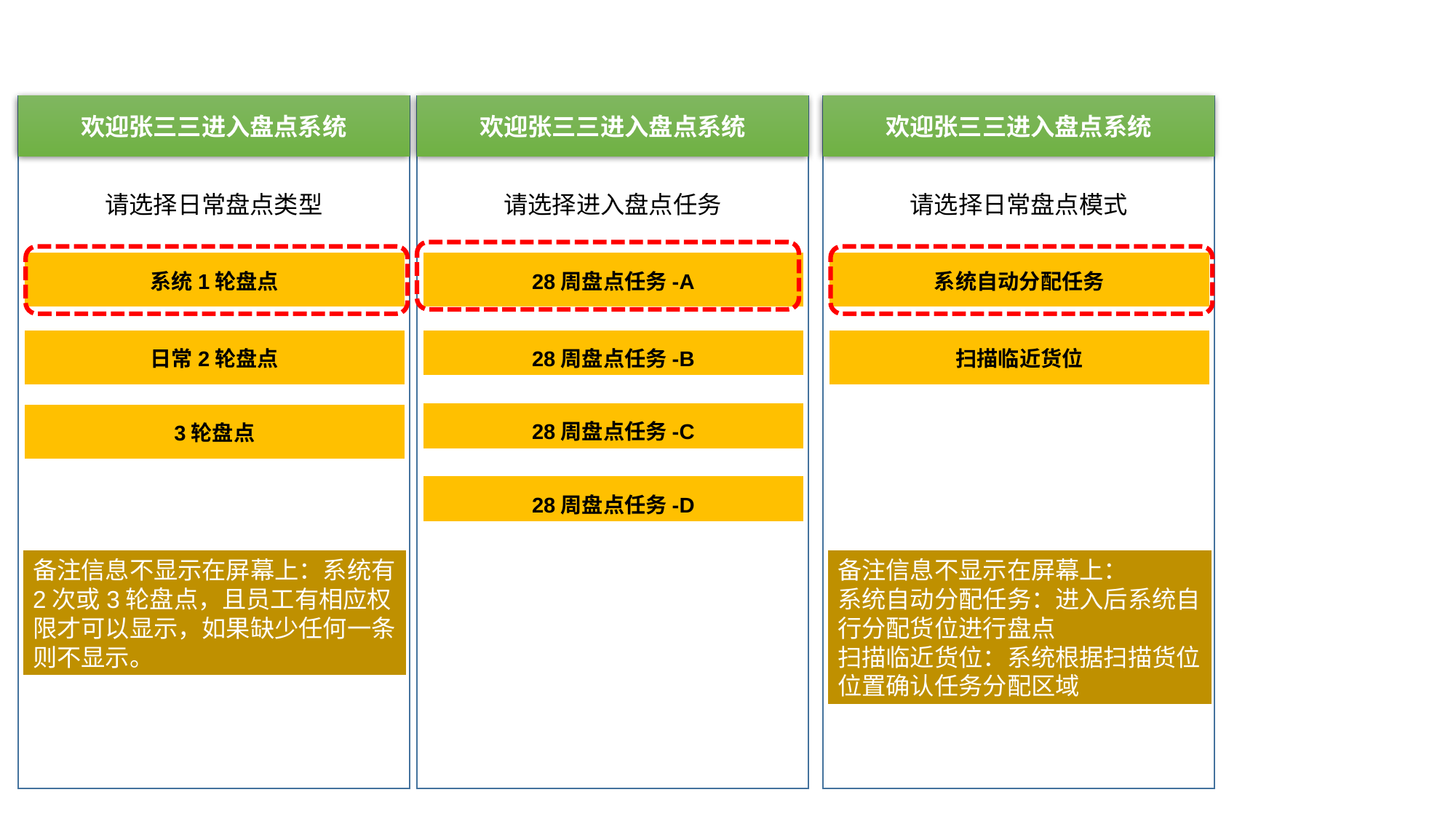

#

欢迎张三三进入盘点系统

欢迎张三三进入盘点系统

欢迎张三三进入盘点系统
请选择日常盘点类型
请选择进入盘点任务
请选择日常盘点模式

系统1轮盘点

28周盘点任务-A

系统自动分配任务

日常2轮盘点

28周盘点任务-B

扫描临近货位

28周盘点任务-C

3轮盘点

28周盘点任务-D
备注信息不显示在屏幕上：系统有2次或3轮盘点，且员工有相应权限才可以显示，如果缺少任何一条则不显示。
备注信息不显示在屏幕上：
系统自动分配任务：进入后系统自行分配货位进行盘点
扫描临近货位：系统根据扫描货位位置确认任务分配区域